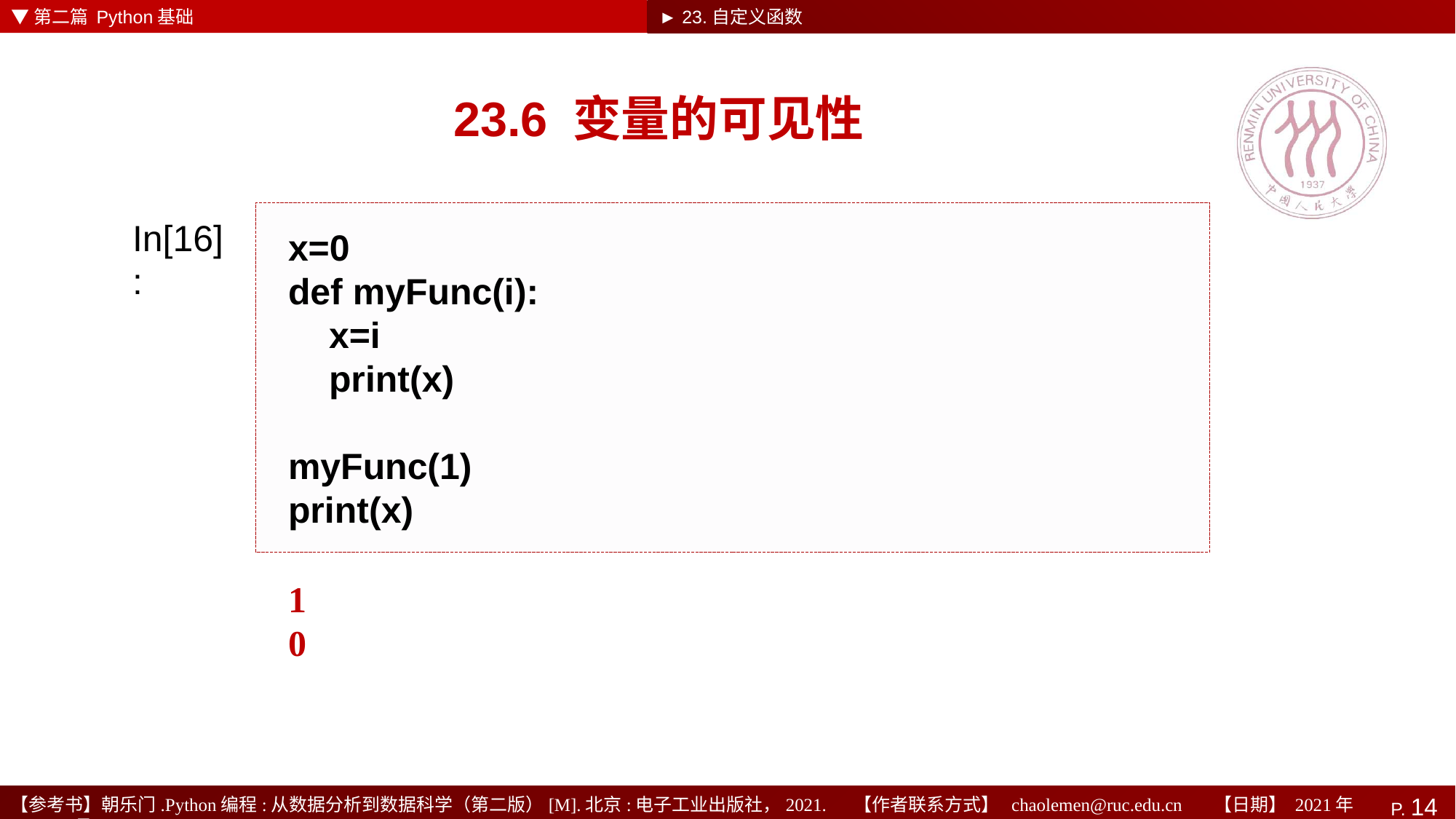

▼第二篇 Python基础
► 23.自定义函数
# 23.6 变量的可见性
x=0
def myFunc(i):
    x=i
    print(x)

myFunc(1)
print(x)
In[16]:
1
0